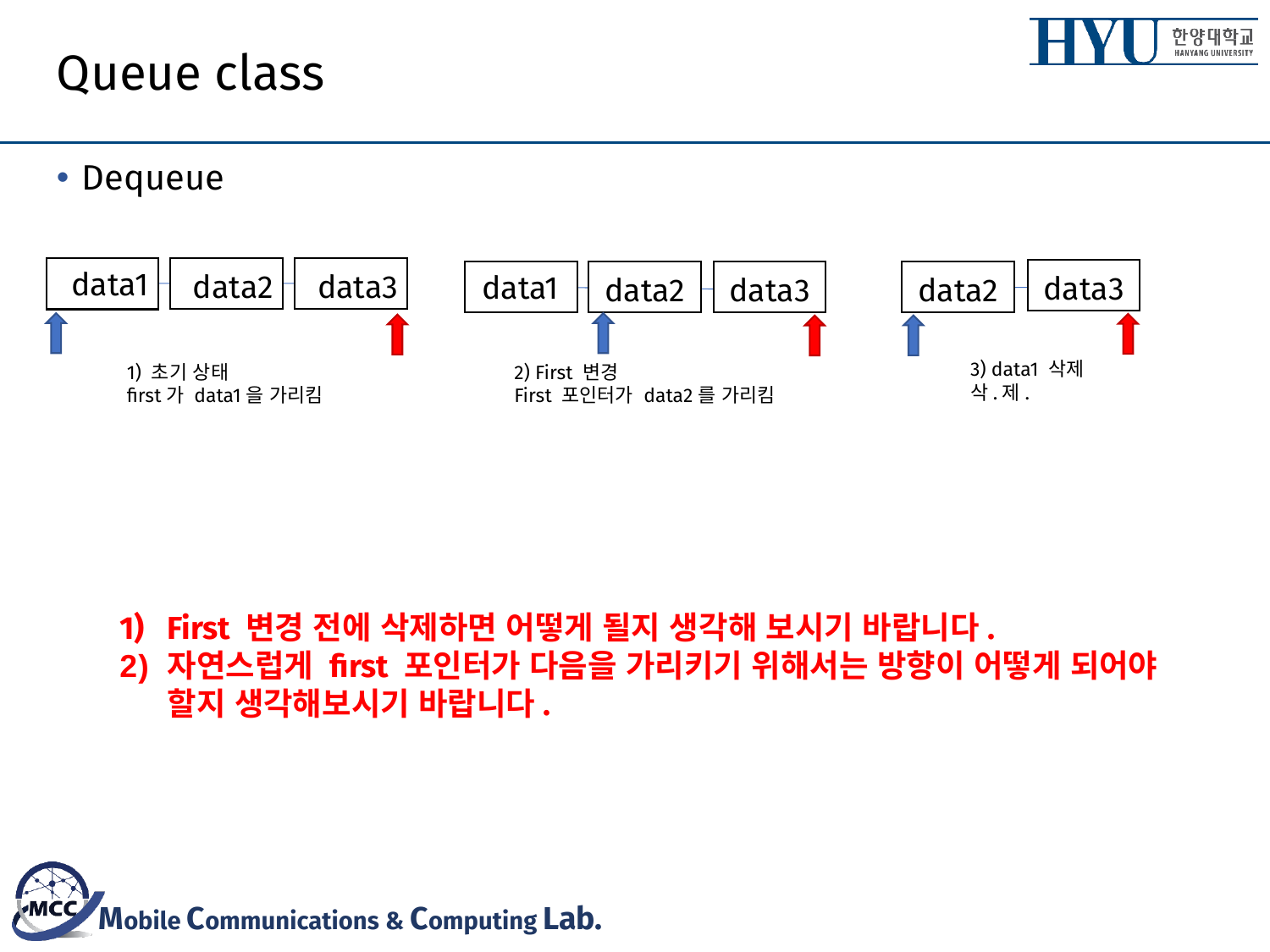

# Queue class

Dequeue

data1
data2
data3
data1
data3
data2
data3
data2

3) data1 삭제
삭.제.
2) First 변경
First 포인터가 data2를 가리킴
1) 초기 상태
first가 data1을 가리킴
First 변경 전에 삭제하면 어떻게 될지 생각해 보시기 바랍니다.
자연스럽게 first 포인터가 다음을 가리키기 위해서는 방향이 어떻게 되어야
할지 생각해보시기 바랍니다.